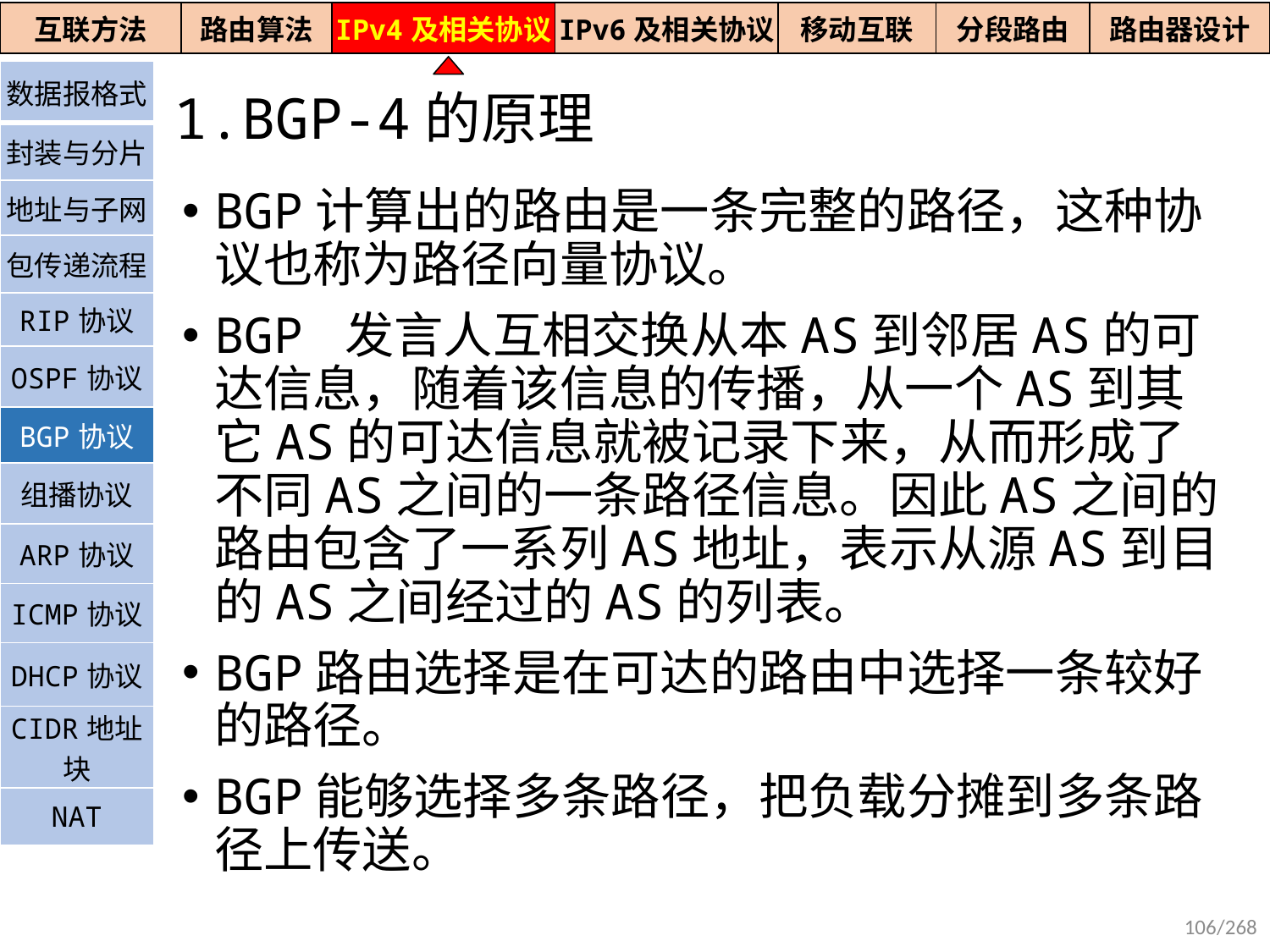

| 互联方法 | 路由算法 | IPv4及相关协议 | IPv6及相关协议 | 移动互联 | 分段路由 | 路由器设计 |
| --- | --- | --- | --- | --- | --- | --- |

| 数据报格式 |
| --- |
| 封装与分片 |
| 地址与子网 |
| 包传递流程 |
| RIP协议 |
| OSPF协议 |
| BGP协议 |
| 组播协议 |
| ARP协议 |
| ICMP协议 |
| DHCP协议 |
| CIDR地址块 |
| NAT |
1.BGP-4的原理
BGP计算出的路由是一条完整的路径，这种协议也称为路径向量协议。
BGP 发言人互相交换从本AS到邻居AS的可达信息，随着该信息的传播，从一个AS到其它AS的可达信息就被记录下来，从而形成了不同AS之间的一条路径信息。因此AS之间的路由包含了一系列AS地址，表示从源AS到目的AS之间经过的AS的列表。
BGP路由选择是在可达的路由中选择一条较好的路径。
BGP能够选择多条路径，把负载分摊到多条路径上传送。

106/268